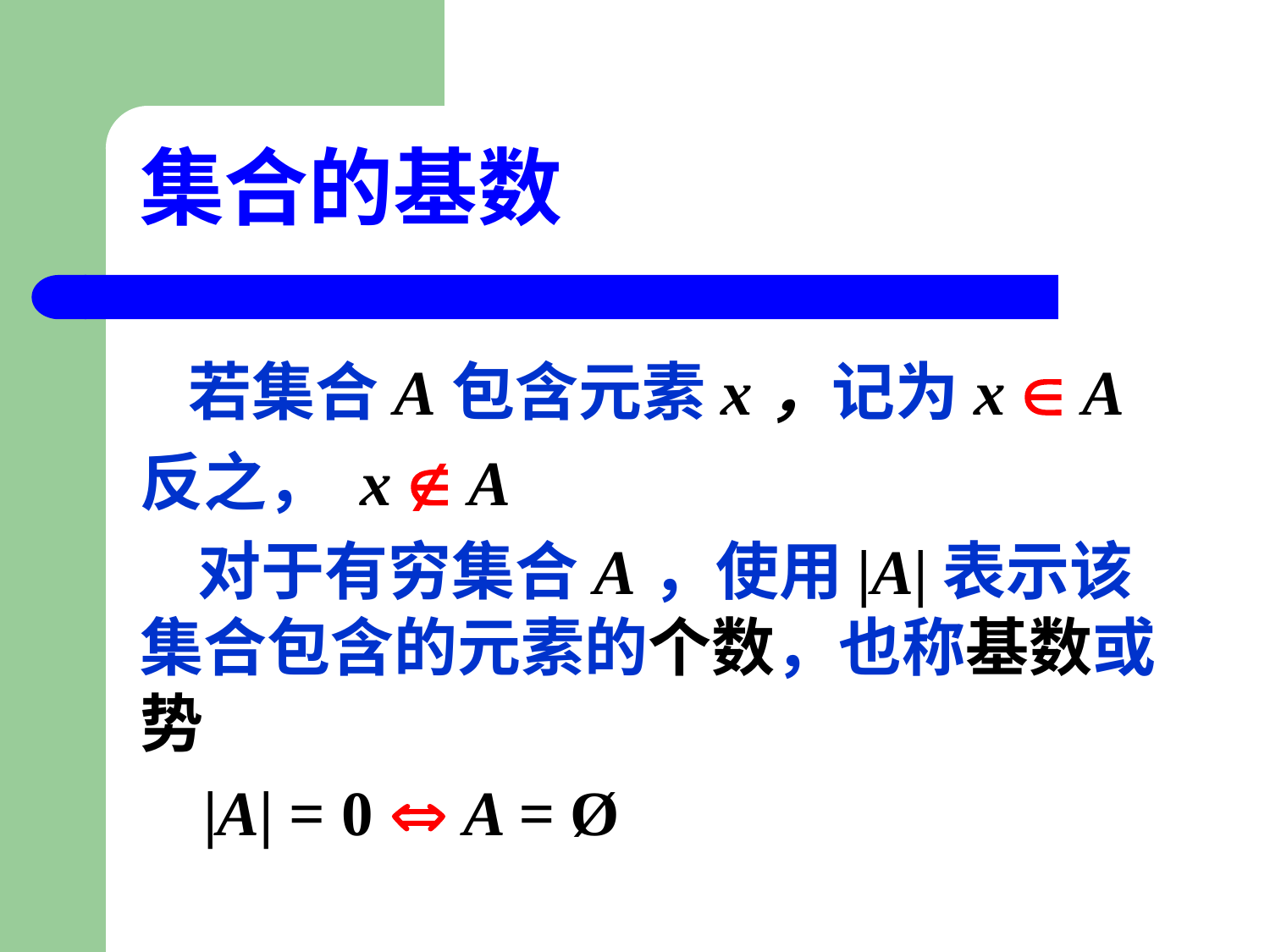

# 集合的基数
  若集合A包含元素x，记为x ∈ A
反之， x ∉ A
   对于有穷集合A，使用|A|表示该集合包含的元素的个数，也称基数或势
    |A| = 0 ⇔ A = Ø